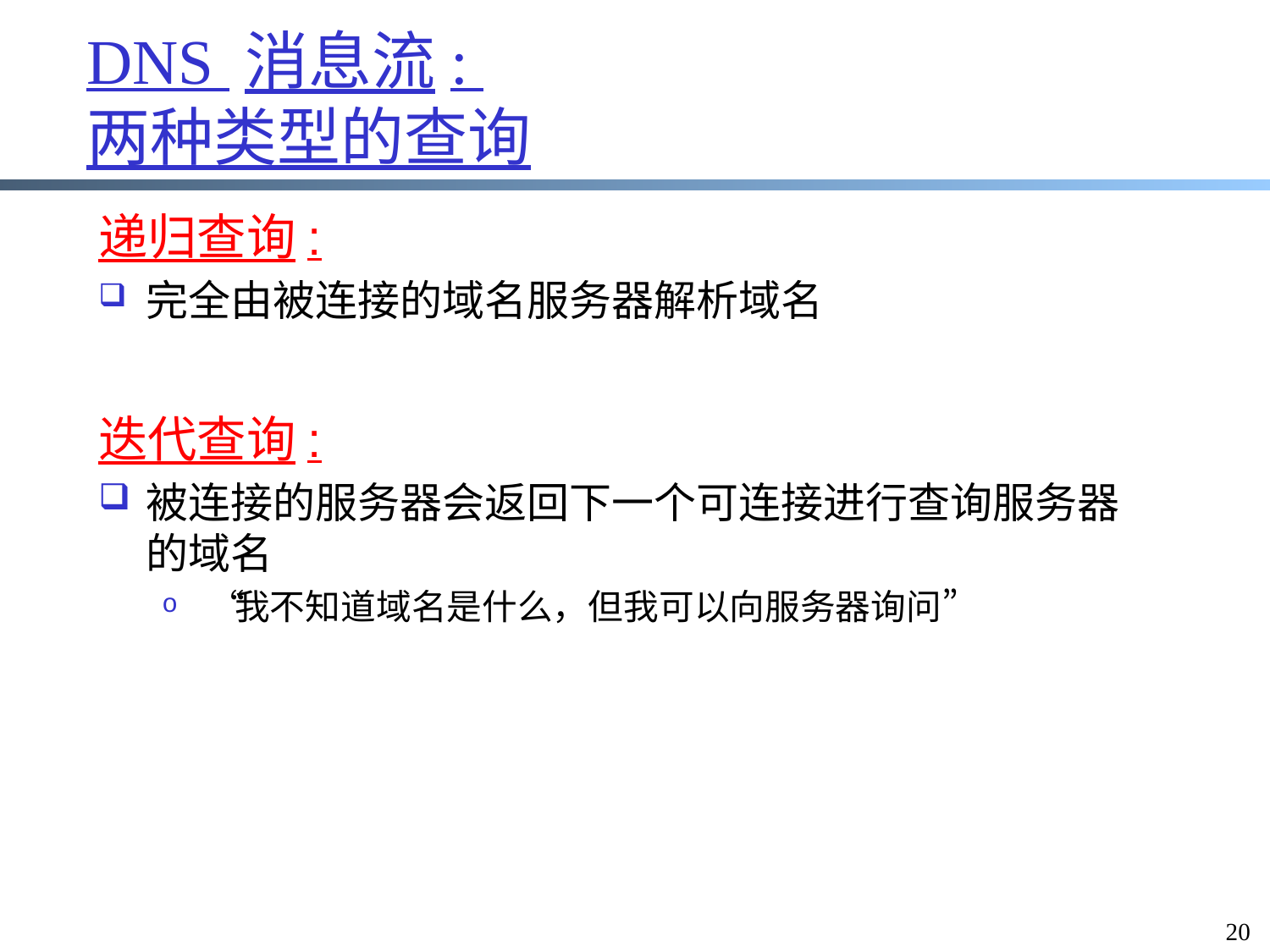

DNS 消息流:
两种类型的查询
递归查询:
完全由被连接的域名服务器解析域名

迭代查询:
被连接的服务器会返回下一个可连接进行查询服务器的域名
“我不知道域名是什么，但我可以向服务器询问”
20